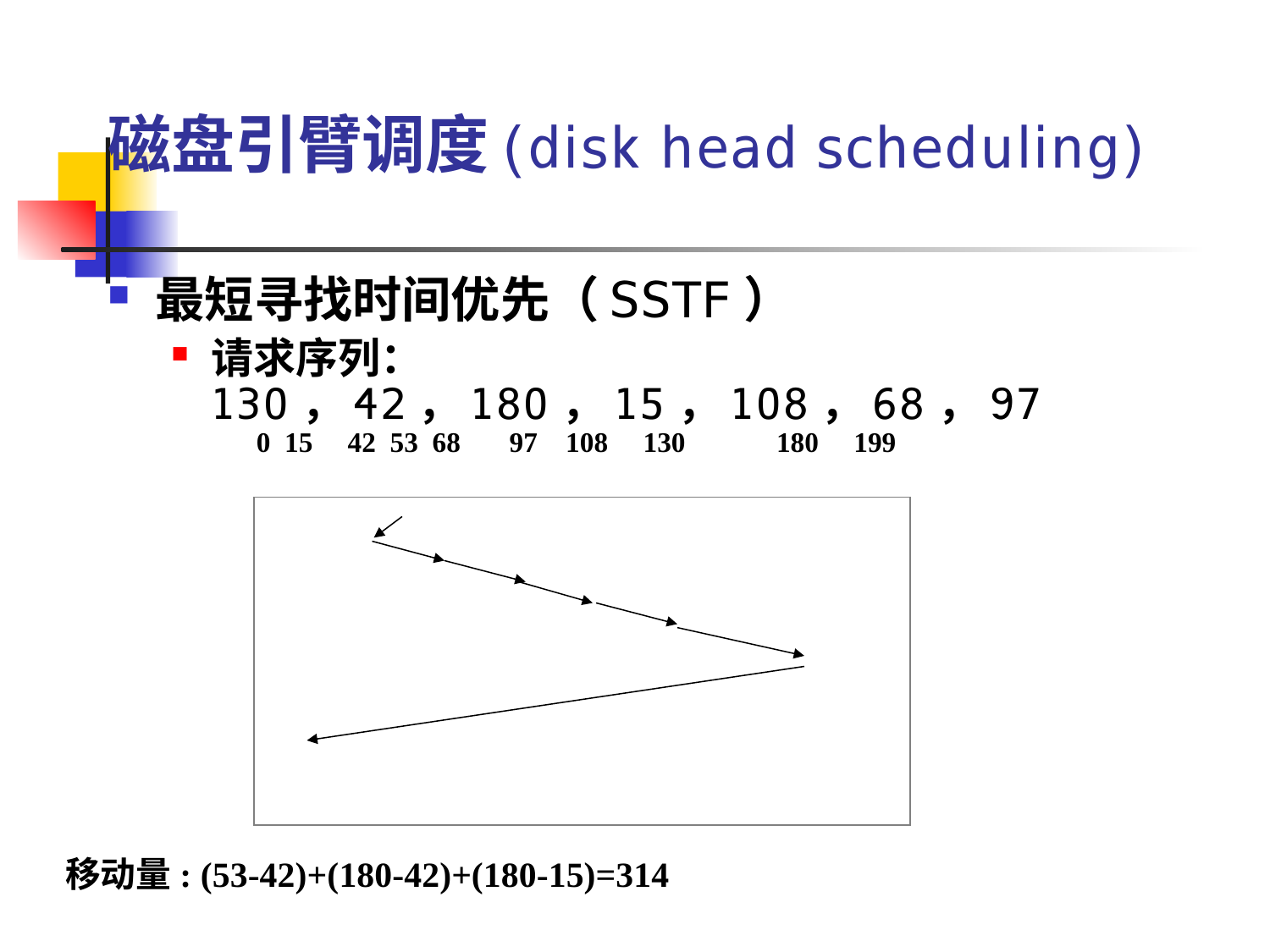

# 磁盘引臂调度(disk head scheduling)
最短寻找时间优先（SSTF）
请求序列：130，42，180，15，108，68，97
0  15     42  53  68       97    108     130             180     199

移动量: (53-42)+(180-42)+(180-15)=314